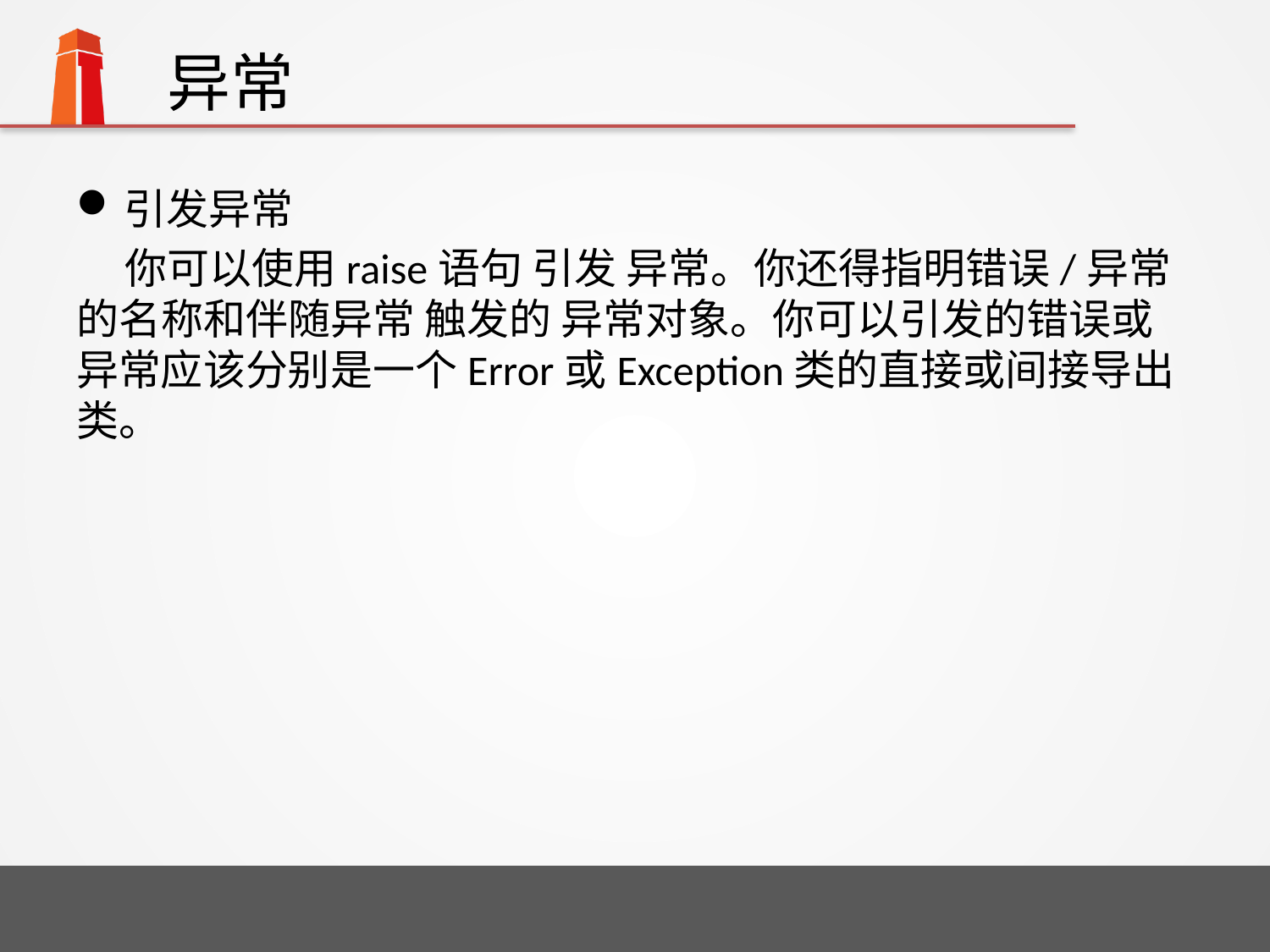

# 异常
引发异常
    你可以使用raise语句 引发 异常。你还得指明错误/异常的名称和伴随异常 触发的 异常对象。你可以引发的错误或异常应该分别是一个Error或Exception类的直接或间接导出类。